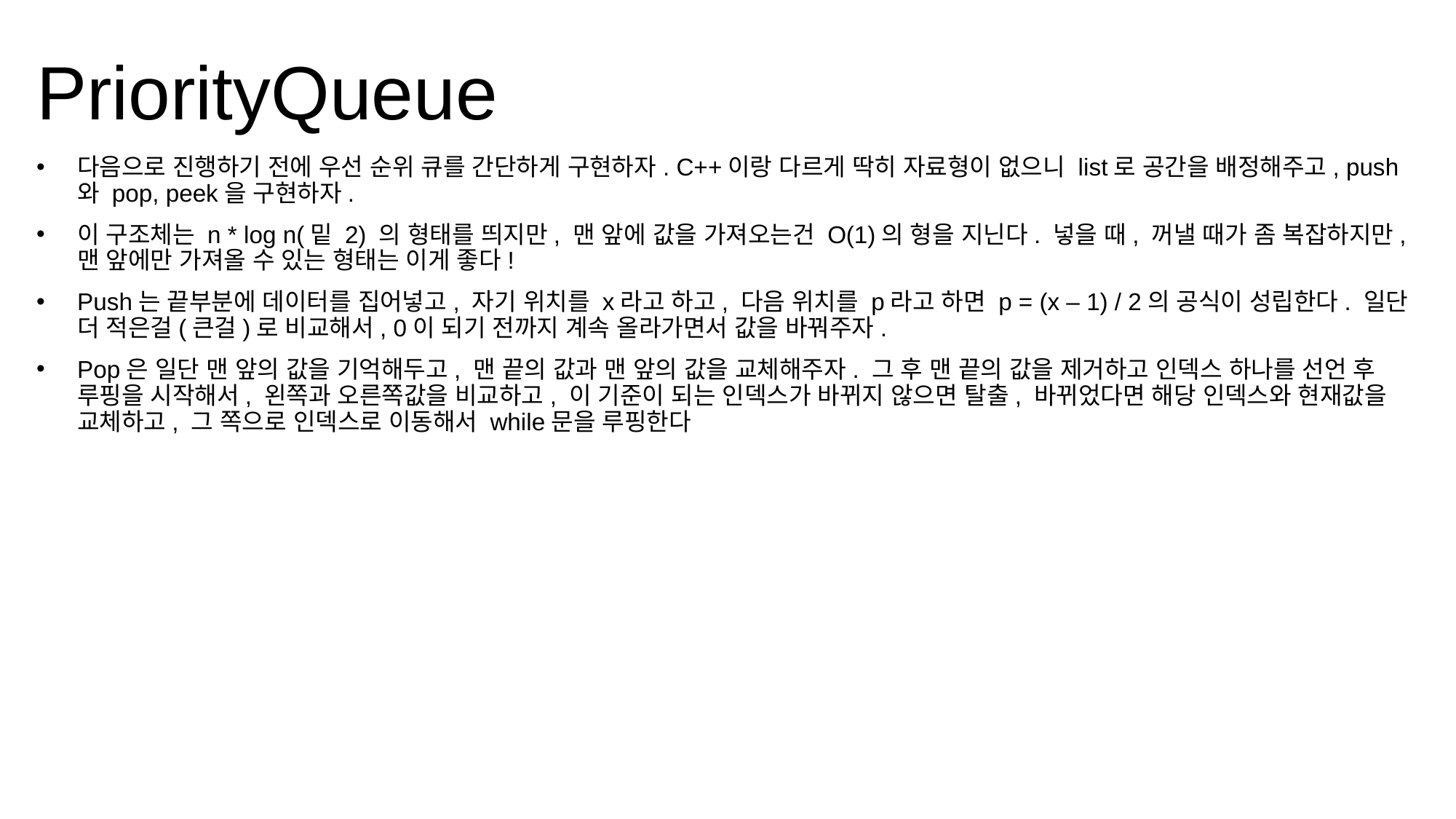

PriorityQueue
다음으로 진행하기 전에 우선 순위 큐를 간단하게 구현하자. C++이랑 다르게 딱히 자료형이 없으니 list로 공간을 배정해주고, push와 pop, peek을 구현하자.
이 구조체는 n * log n(밑 2) 의 형태를 띄지만, 맨 앞에 값을 가져오는건 O(1)의 형을 지닌다. 넣을 때, 꺼낼 때가 좀 복잡하지만, 맨 앞에만 가져올 수 있는 형태는 이게 좋다!
Push는 끝부분에 데이터를 집어넣고, 자기 위치를 x라고 하고, 다음 위치를 p라고 하면 p = (x – 1) / 2의 공식이 성립한다. 일단 더 적은걸(큰걸)로 비교해서, 0이 되기 전까지 계속 올라가면서 값을 바꿔주자.
Pop은 일단 맨 앞의 값을 기억해두고, 맨 끝의 값과 맨 앞의 값을 교체해주자. 그 후 맨 끝의 값을 제거하고 인덱스 하나를 선언 후 루핑을 시작해서, 왼쪽과 오른쪽값을 비교하고, 이 기준이 되는 인덱스가 바뀌지 않으면 탈출, 바뀌었다면 해당 인덱스와 현재값을 교체하고, 그 쪽으로 인덱스로 이동해서 while문을 루핑한다